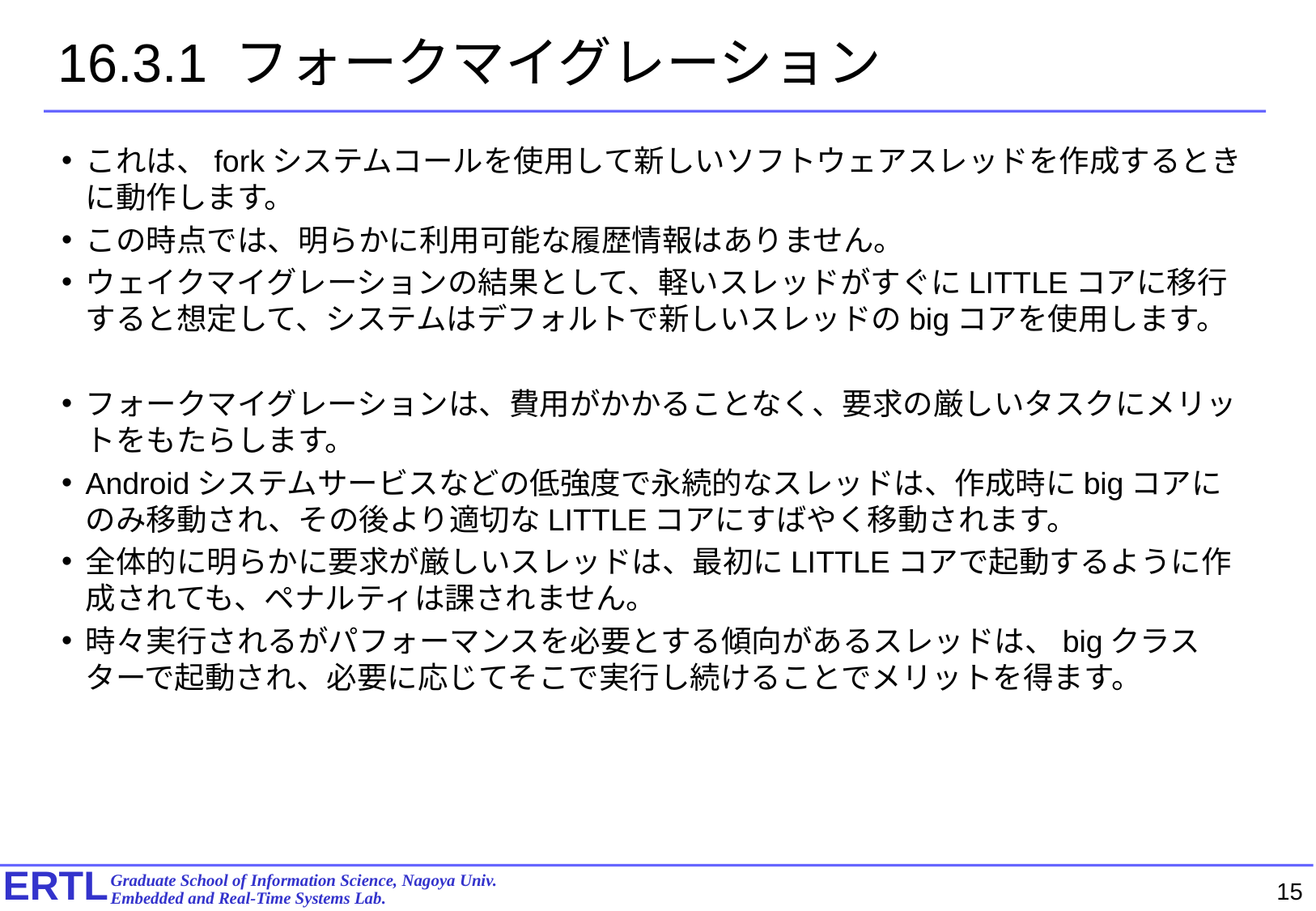

# 16.3.1 フォークマイグレーション
これは、forkシステムコールを使用して新しいソフトウェアスレッドを作成するときに動作します。
この時点では、明らかに利用可能な履歴情報はありません。
ウェイクマイグレーションの結果として、軽いスレッドがすぐにLITTLEコアに移行すると想定して、システムはデフォルトで新しいスレッドのbigコアを使用します。

フォークマイグレーションは、費用がかかることなく、要求の厳しいタスクにメリットをもたらします。
Androidシステムサービスなどの低強度で永続的なスレッドは、作成時にbigコアにのみ移動され、その後より適切なLITTLEコアにすばやく移動されます。
全体的に明らかに要求が厳しいスレッドは、最初にLITTLEコアで起動するように作成されても、ペナルティは課されません。
時々実行されるがパフォーマンスを必要とする傾向があるスレッドは、bigクラスターで起動され、必要に応じてそこで実行し続けることでメリットを得ます。
15